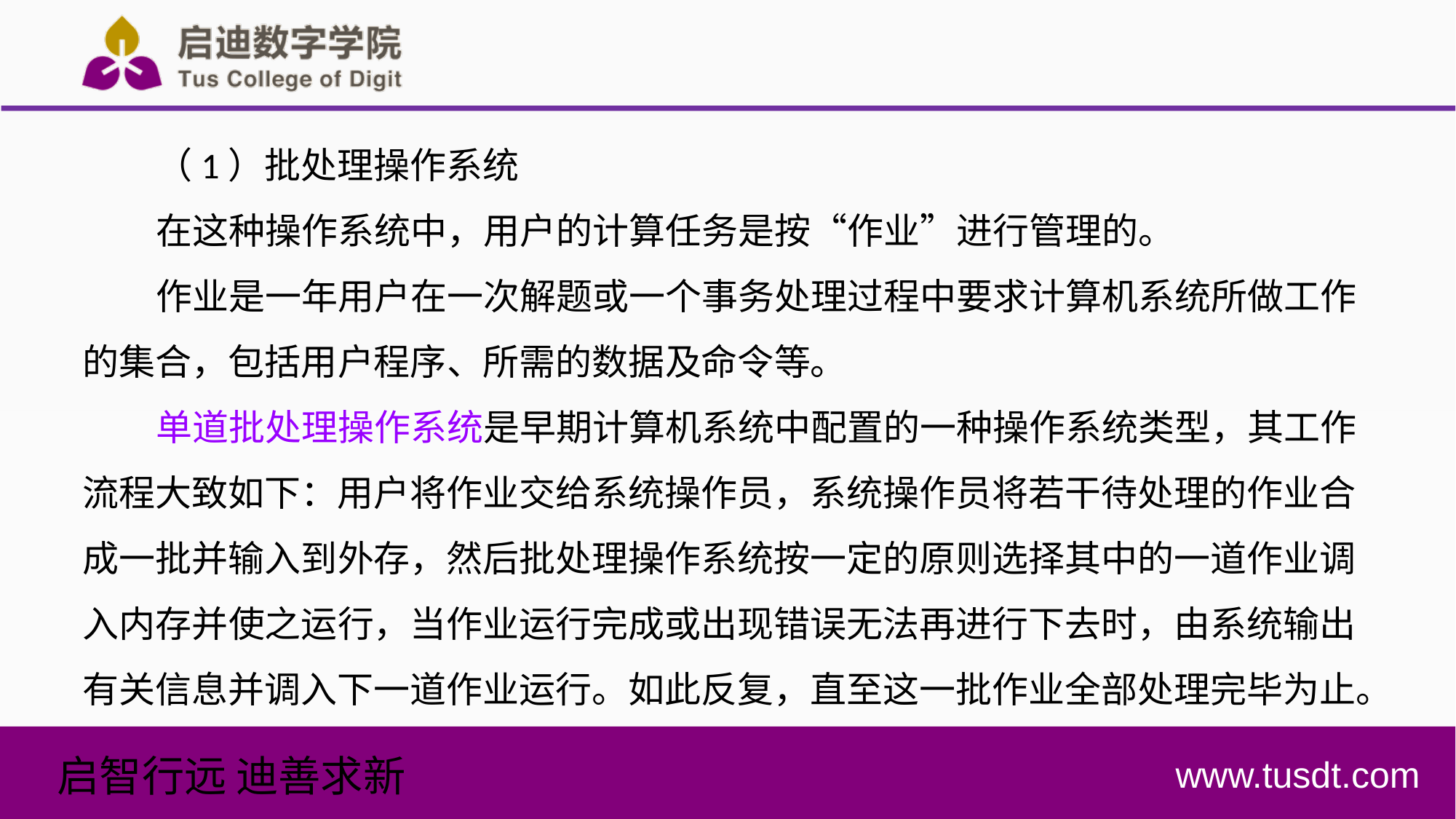

（1）批处理操作系统
在这种操作系统中，用户的计算任务是按“作业”进行管理的。
作业是一年用户在一次解题或一个事务处理过程中要求计算机系统所做工作的集合，包括用户程序、所需的数据及命令等。
单道批处理操作系统是早期计算机系统中配置的一种操作系统类型，其工作流程大致如下：用户将作业交给系统操作员，系统操作员将若干待处理的作业合成一批并输入到外存，然后批处理操作系统按一定的原则选择其中的一道作业调入内存并使之运行，当作业运行完成或出现错误无法再进行下去时，由系统输出有关信息并调入下一道作业运行。如此反复，直至这一批作业全部处理完毕为止。